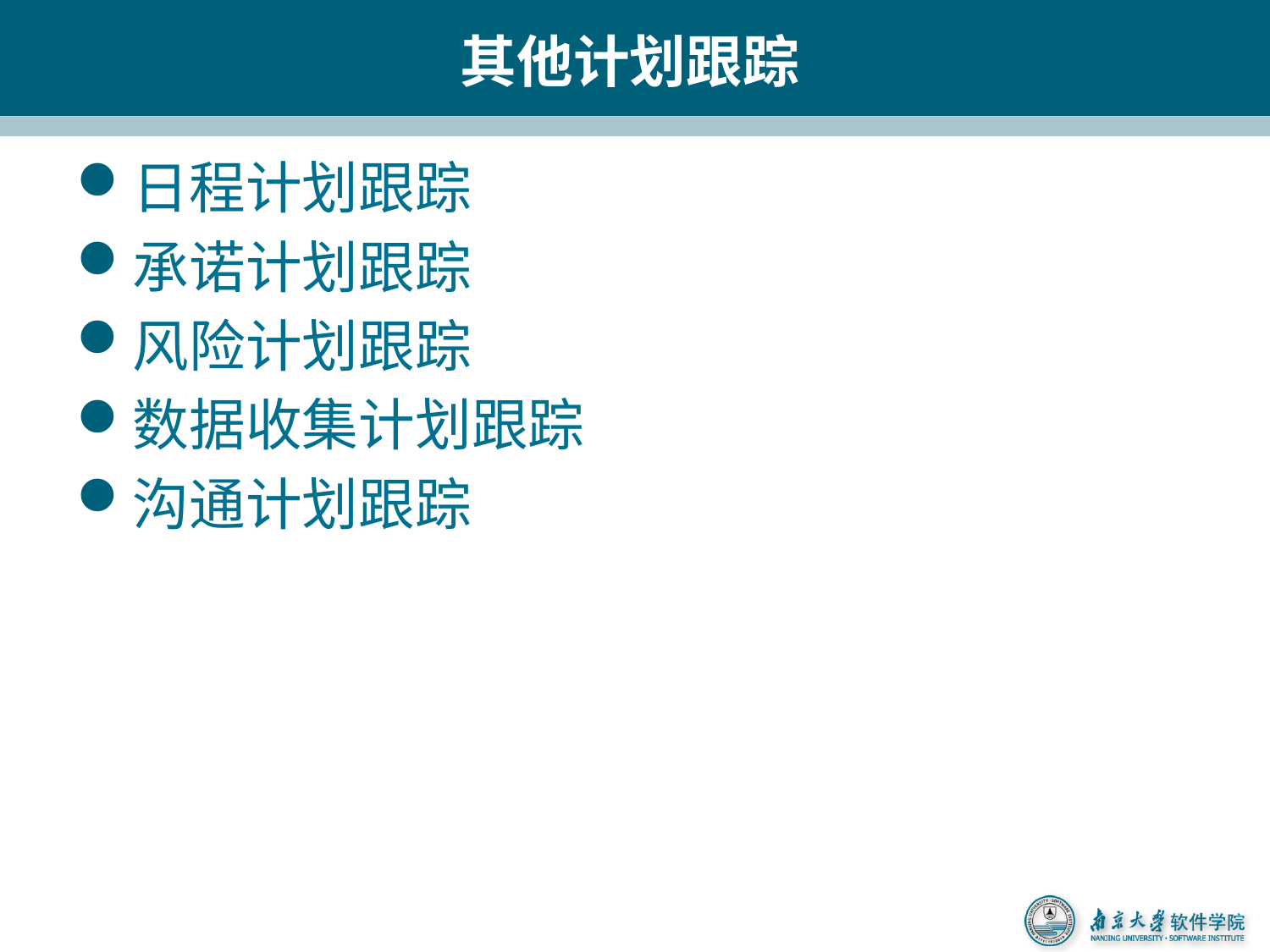

# 其他计划跟踪
日程计划跟踪
承诺计划跟踪
风险计划跟踪
数据收集计划跟踪
沟通计划跟踪